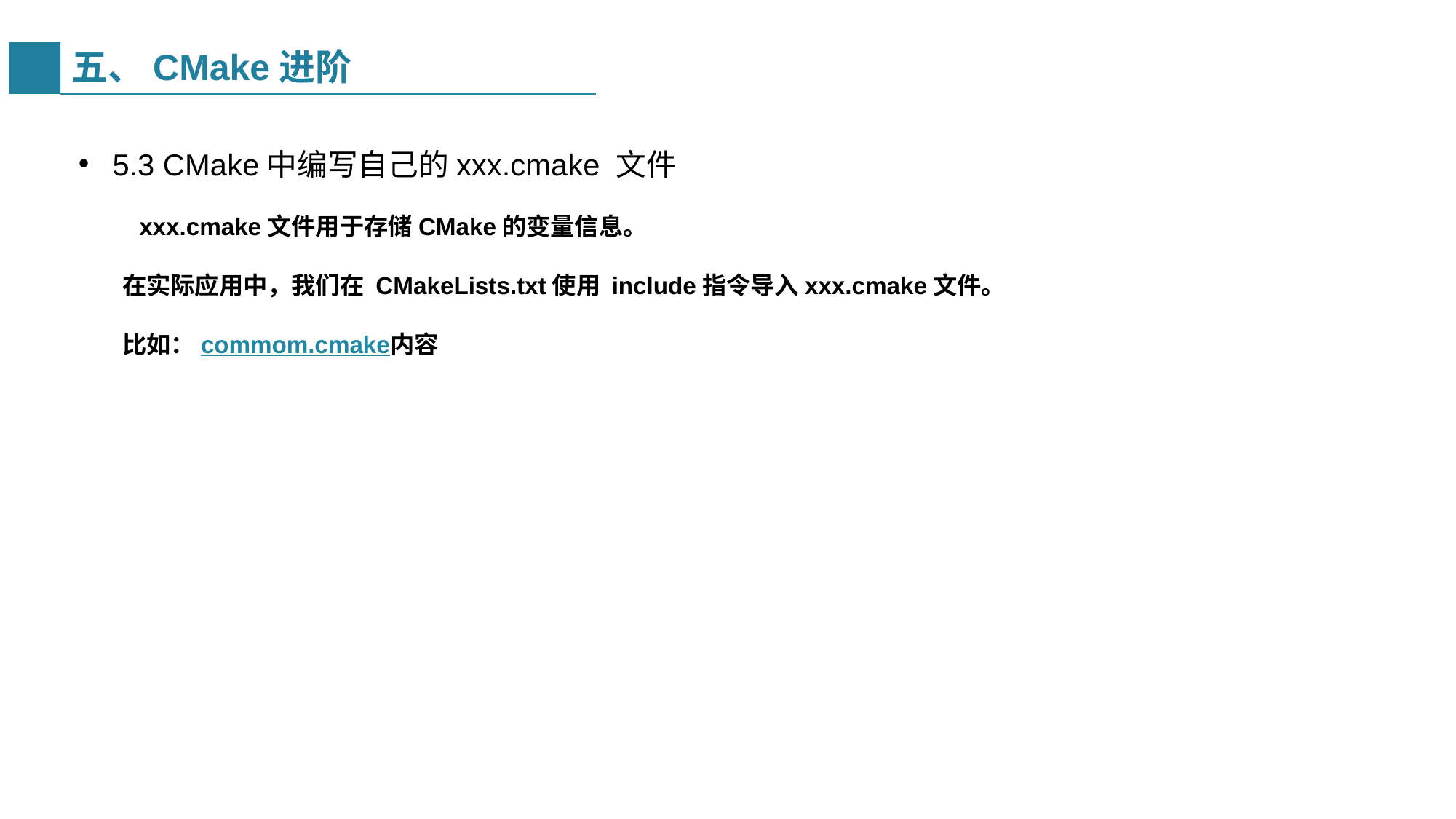

# 五、CMake进阶
5.3 CMake中编写自己的xxx.cmake 文件
         xxx.cmake文件用于存储CMake的变量信息。
       在实际应用中，我们在 CMakeLists.txt使用 include指令导入xxx.cmake文件。
       比如：commom.cmake内容

28